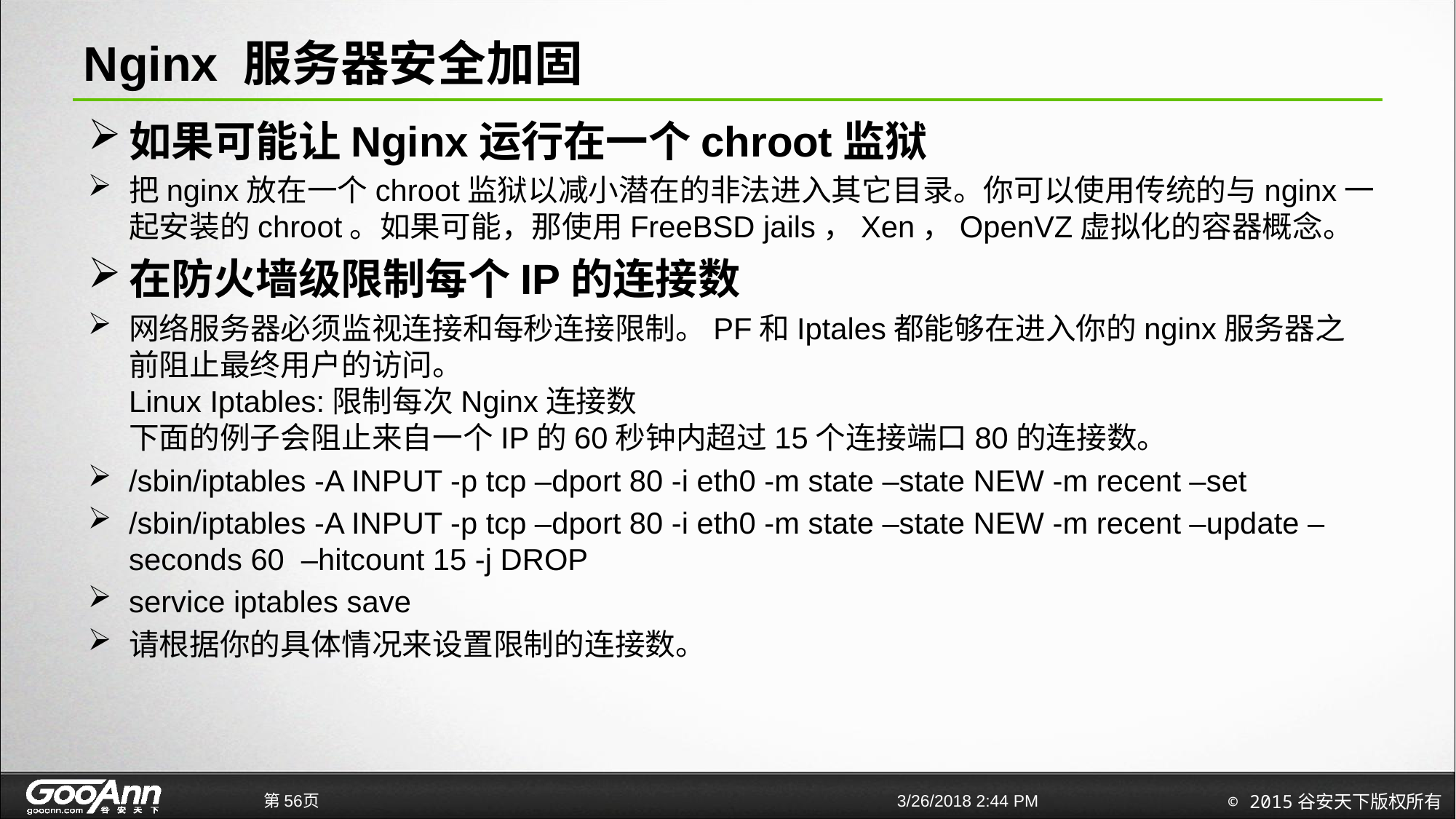

# Nginx 服务器安全加固
如果可能让Nginx运行在一个chroot监狱
把nginx放在一个chroot监狱以减小潜在的非法进入其它目录。你可以使用传统的与nginx一起安装的chroot。如果可能，那使用FreeBSD jails，Xen，OpenVZ虚拟化的容器概念。
在防火墙级限制每个IP的连接数
网络服务器必须监视连接和每秒连接限制。PF和Iptales都能够在进入你的nginx服务器之前阻止最终用户的访问。
Linux Iptables:限制每次Nginx连接数
下面的例子会阻止来自一个IP的60秒钟内超过15个连接端口80的连接数。
/sbin/iptables -A INPUT -p tcp –dport 80 -i eth0 -m state –state NEW -m recent –set
/sbin/iptables -A INPUT -p tcp –dport 80 -i eth0 -m state –state NEW -m recent –update –seconds 60  –hitcount 15 -j DROP
service iptables save
请根据你的具体情况来设置限制的连接数。